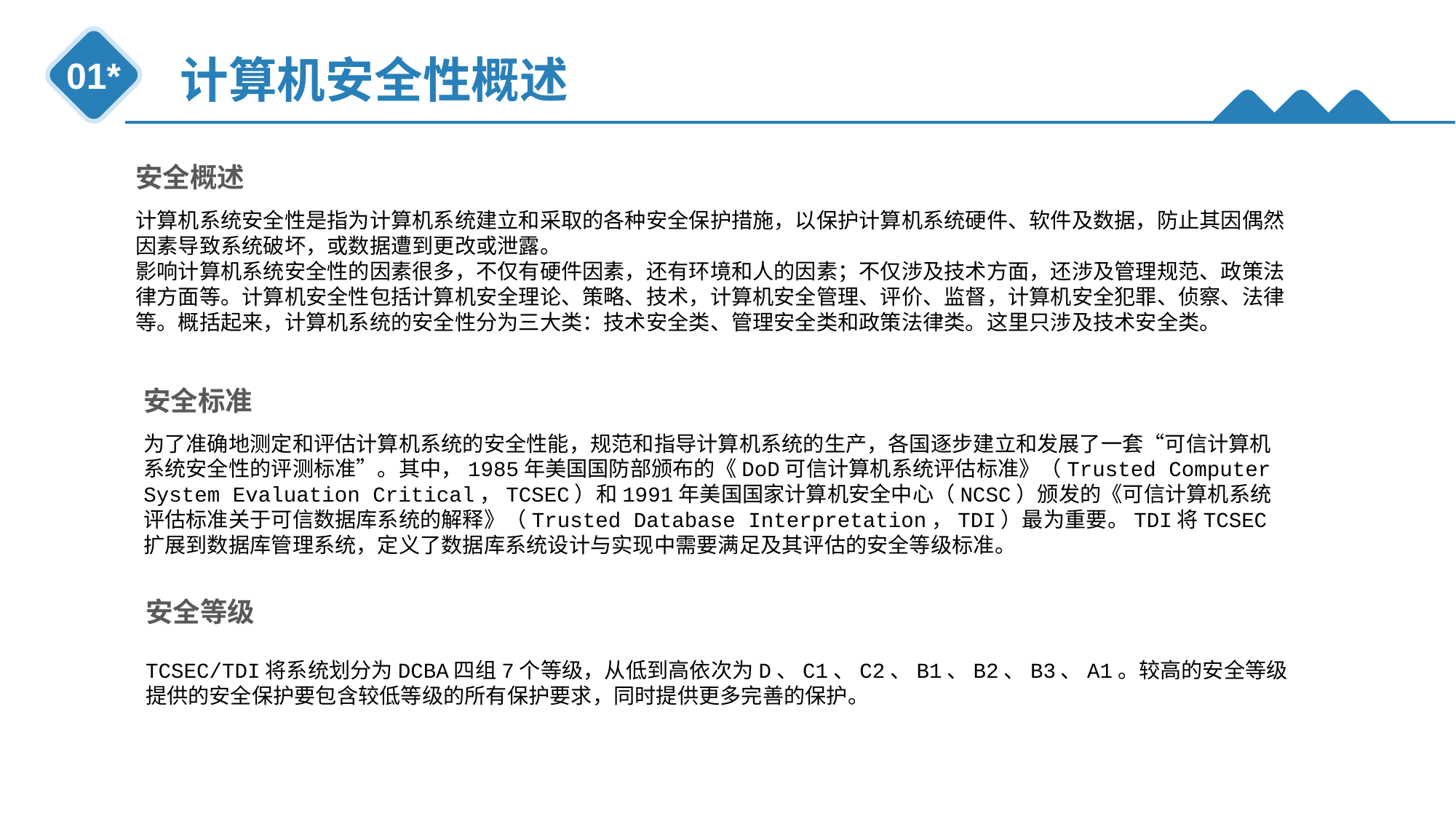

计算机安全性概述
01*

安全概述
计算机系统安全性是指为计算机系统建立和采取的各种安全保护措施，以保护计算机系统硬件、软件及数据，防止其因偶然因素导致系统破坏，或数据遭到更改或泄露。
影响计算机系统安全性的因素很多，不仅有硬件因素，还有环境和人的因素；不仅涉及技术方面，还涉及管理规范、政策法律方面等。计算机安全性包括计算机安全理论、策略、技术，计算机安全管理、评价、监督，计算机安全犯罪、侦察、法律等。概括起来，计算机系统的安全性分为三大类：技术安全类、管理安全类和政策法律类。这里只涉及技术安全类。
安全标准
为了准确地测定和评估计算机系统的安全性能，规范和指导计算机系统的生产，各国逐步建立和发展了一套“可信计算机系统安全性的评测标准”。其中，1985年美国国防部颁布的《DoD可信计算机系统评估标准》（Trusted Computer System Evaluation Critical，TCSEC）和1991年美国国家计算机安全中心（NCSC）颁发的《可信计算机系统评估标准关于可信数据库系统的解释》（Trusted Database Interpretation，TDI）最为重要。TDI将TCSEC扩展到数据库管理系统，定义了数据库系统设计与实现中需要满足及其评估的安全等级标准。
安全等级
TCSEC/TDI将系统划分为DCBA四组7个等级，从低到高依次为D、C1、C2、B1、B2、B3、A1。较高的安全等级提供的安全保护要包含较低等级的所有保护要求，同时提供更多完善的保护。